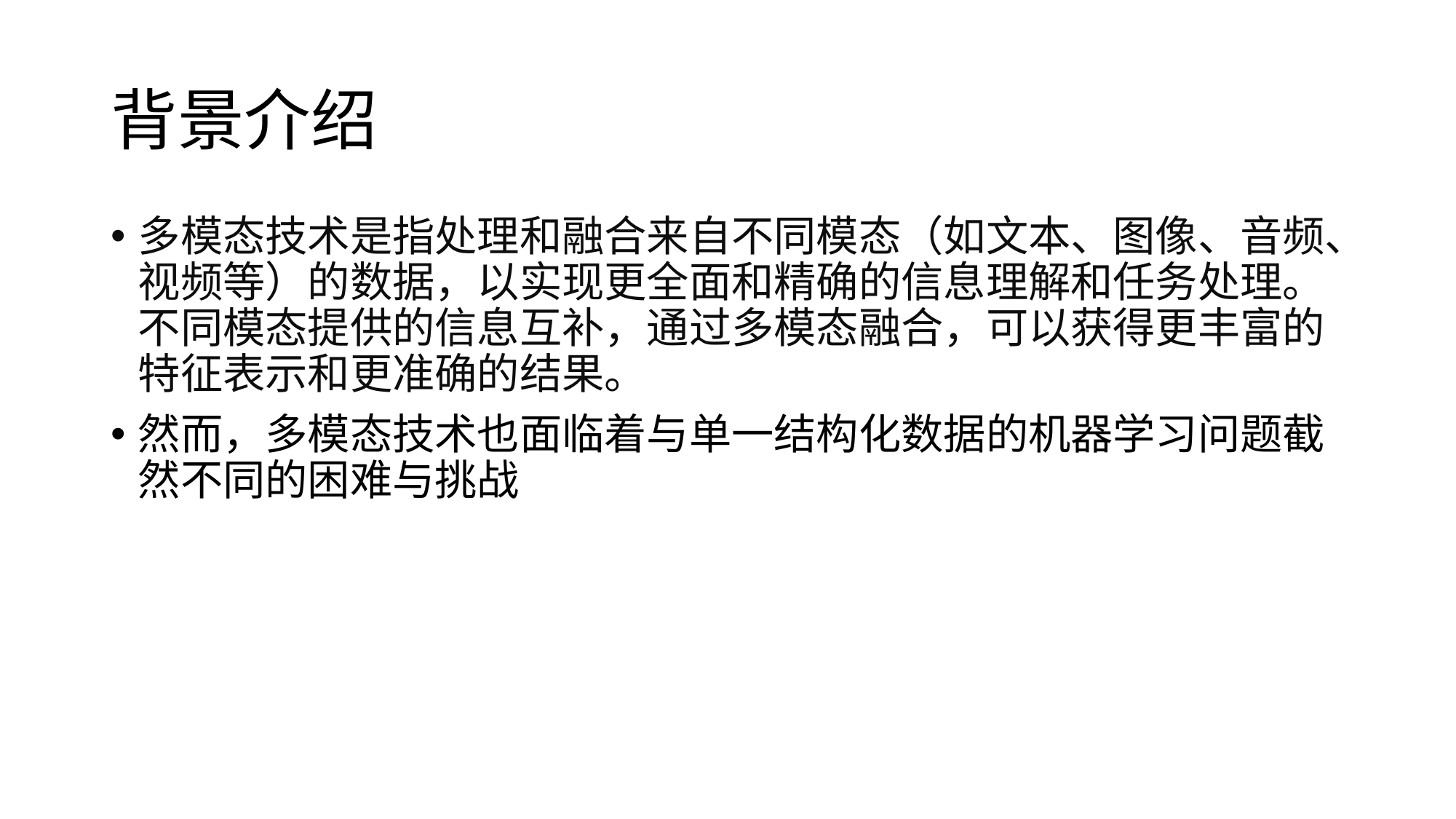

# 背景介绍
多模态技术是指处理和融合来自不同模态（如文本、图像、音频、视频等）的数据，以实现更全面和精确的信息理解和任务处理。不同模态提供的信息互补，通过多模态融合，可以获得更丰富的特征表示和更准确的结果。
然而，多模态技术也面临着与单一结构化数据的机器学习问题截然不同的困难与挑战